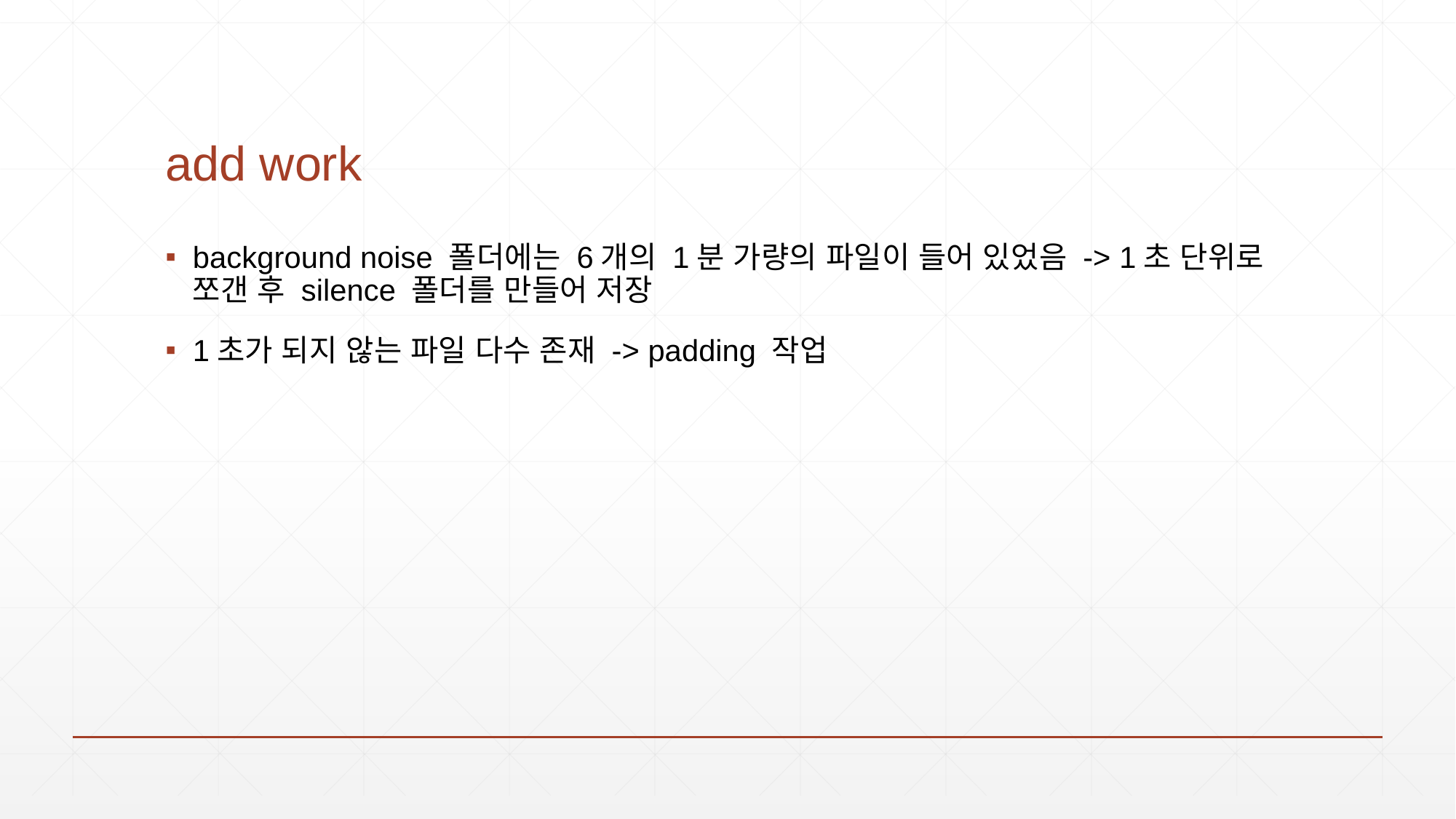

# add work
background noise 폴더에는 6개의 1분 가량의 파일이 들어 있었음 -> 1초 단위로 쪼갠 후 silence 폴더를 만들어 저장
1초가 되지 않는 파일 다수 존재 -> padding 작업